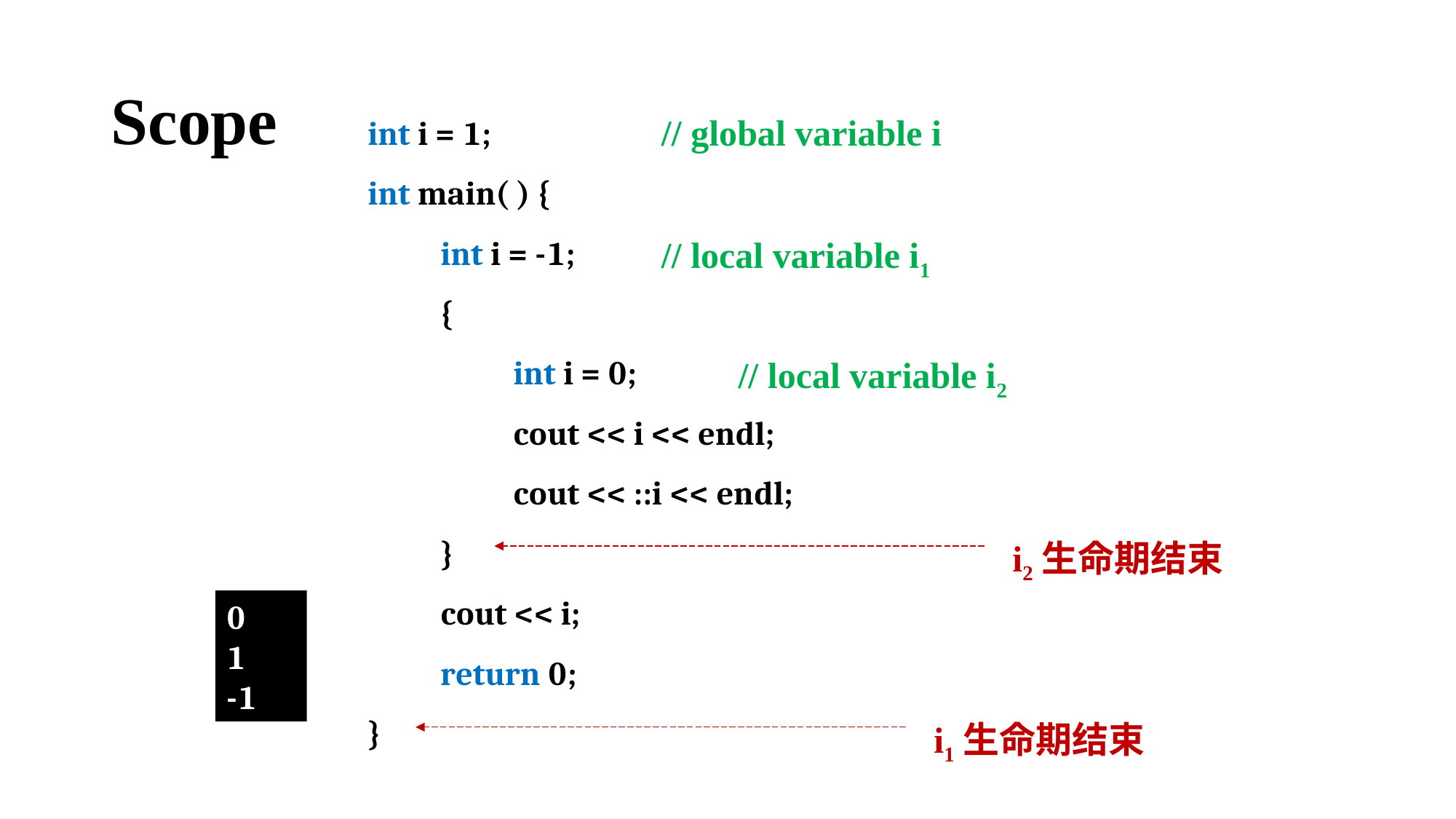

# Scope
// global variable i
int i = 1;
int main( ) {
          int i = -1;
          {
                    int i = 0;
                    cout << i << endl;
                    cout << ::i << endl;
          }
          cout << i;
          return 0;
}
// local variable i1
// local variable i2
i2生命期结束
0
1
-1
i1生命期结束